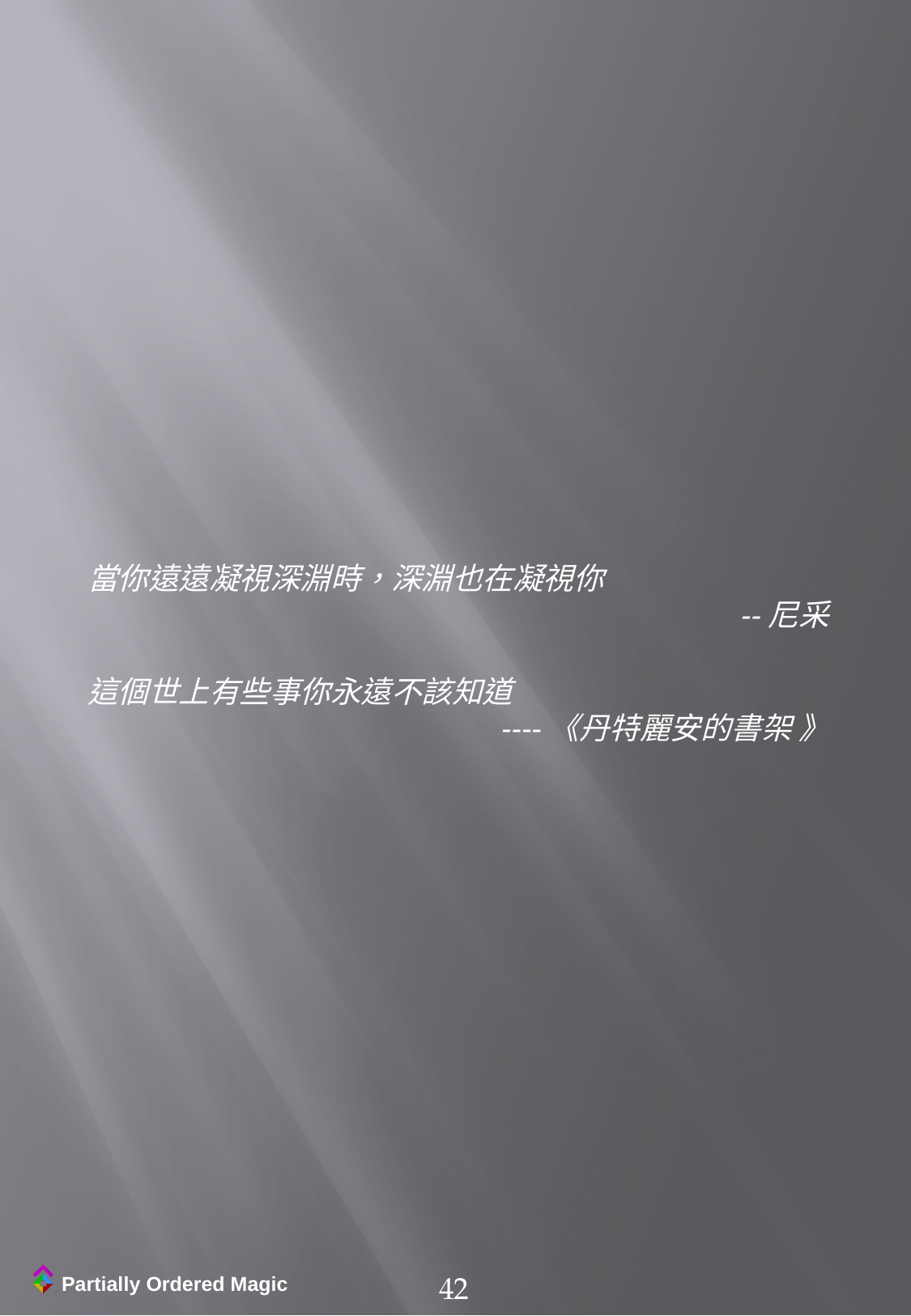

#

當你遠遠凝視深淵時，深淵也在凝視你
--尼采
這個世上有些事你永遠不該知道
----《丹特麗安的書架 》